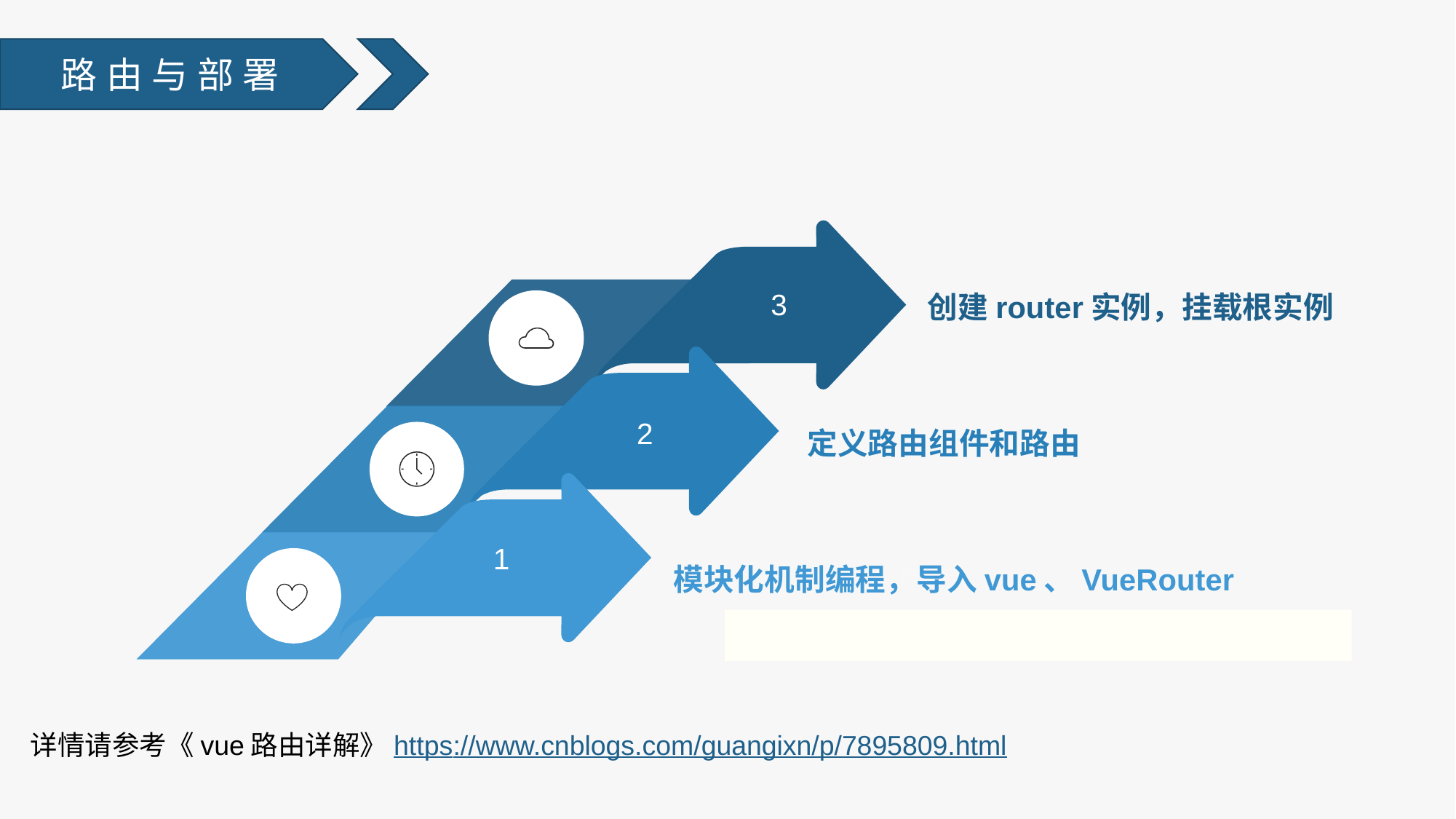

路由与部署

创建router实例，挂载根实例
3

2
定义路由组件和路由

1

模块化机制编程，导入vue、VueRouter

详情请参考《vue路由详解》https://www.cnblogs.com/guangixn/p/7895809.html